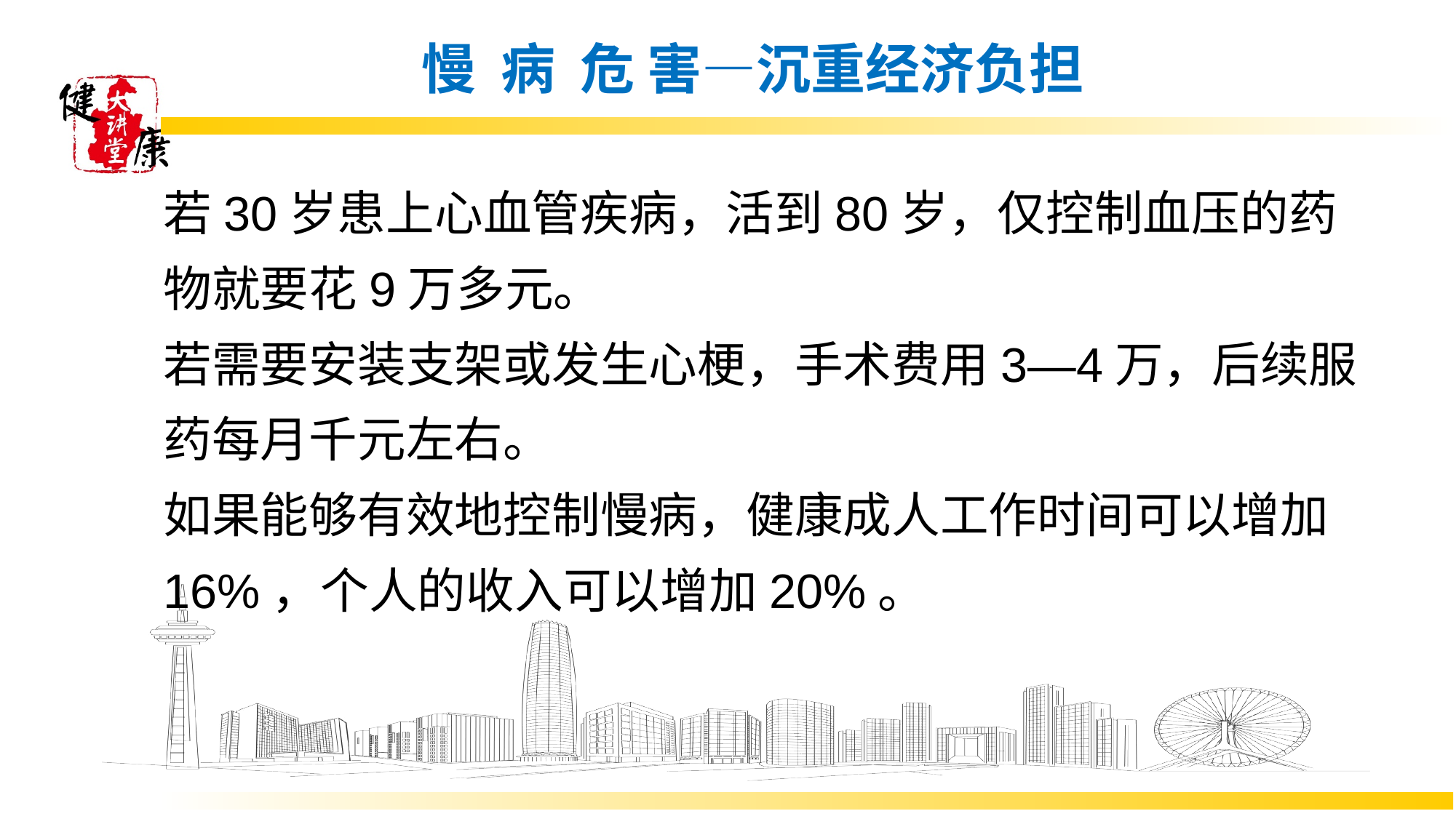

# 慢  病  危 害—沉重经济负担
若30岁患上心血管疾病，活到80岁，仅控制血压的药物就要花9万多元。
若需要安装支架或发生心梗，手术费用3—4万，后续服药每月千元左右。
如果能够有效地控制慢病，健康成人工作时间可以增加16%，个人的收入可以增加20%。